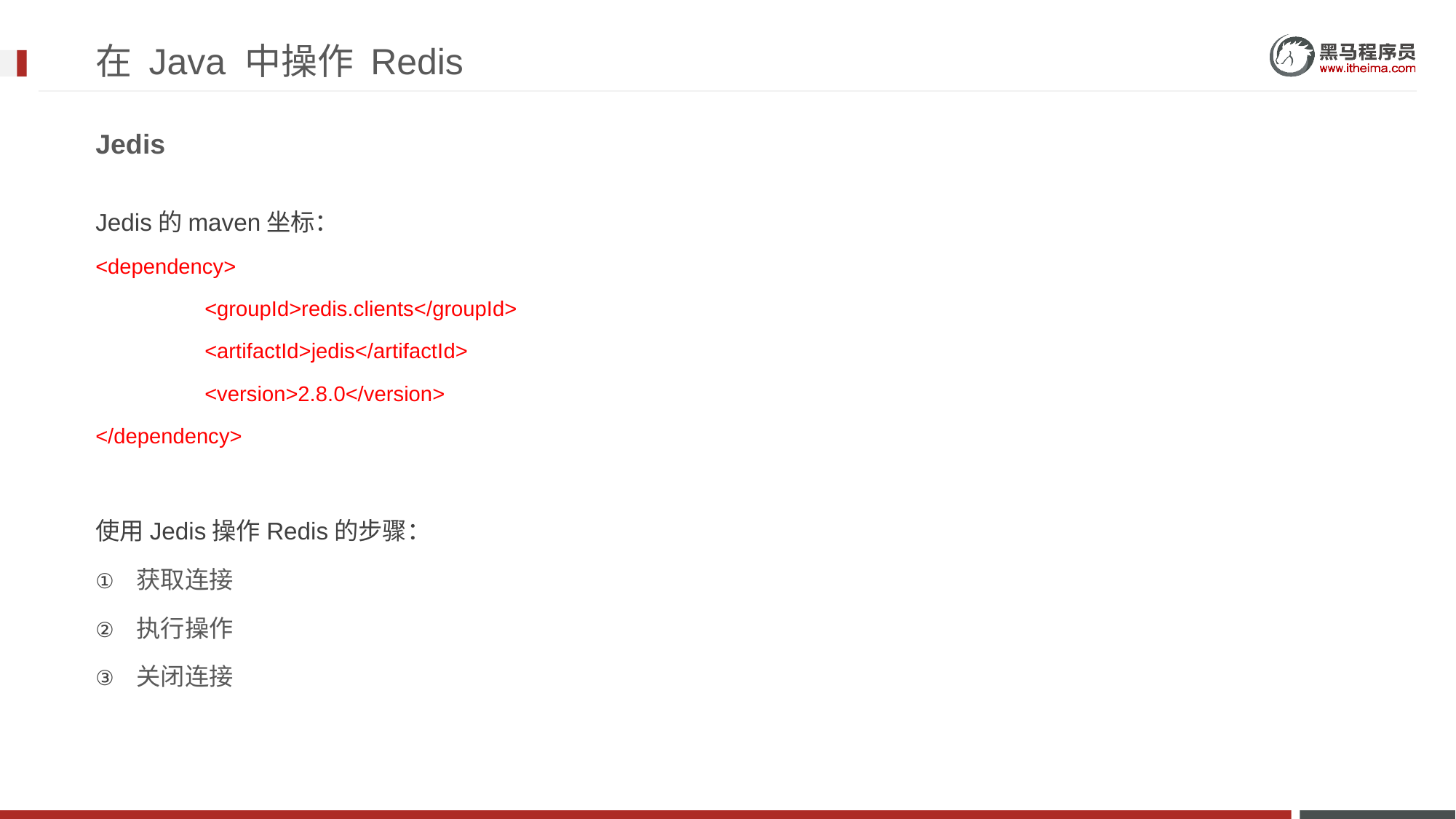

# 在 Java 中操作 Redis
Jedis
Jedis的maven坐标：
<dependency>
	<groupId>redis.clients</groupId>
	<artifactId>jedis</artifactId>
	<version>2.8.0</version>
</dependency>

使用Jedis操作Redis的步骤：
获取连接
执行操作
关闭连接